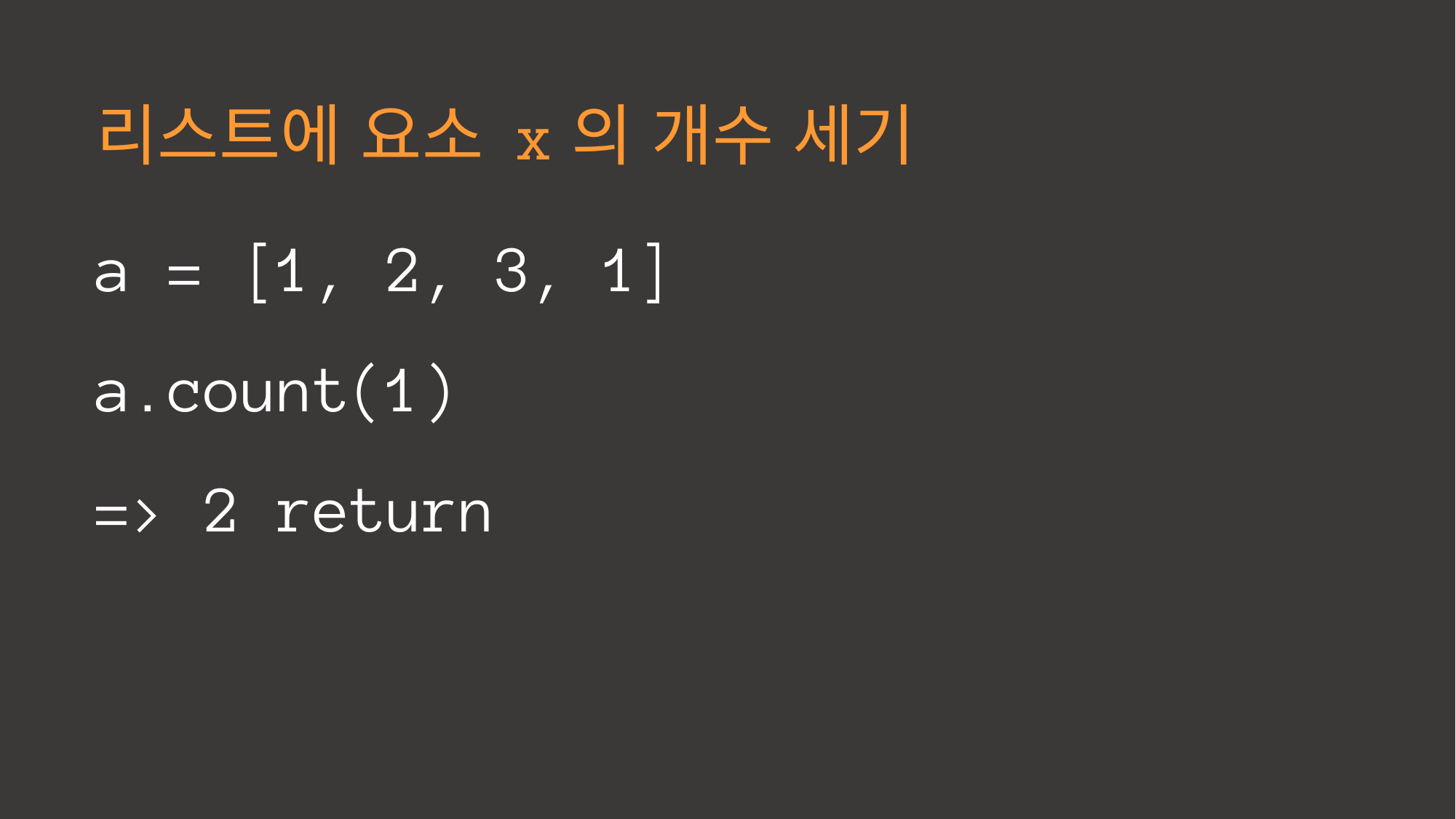

리스트에 요소 x의 개수 세기
a = [1, 2, 3, 1]
a.count(1)
=> 2 return